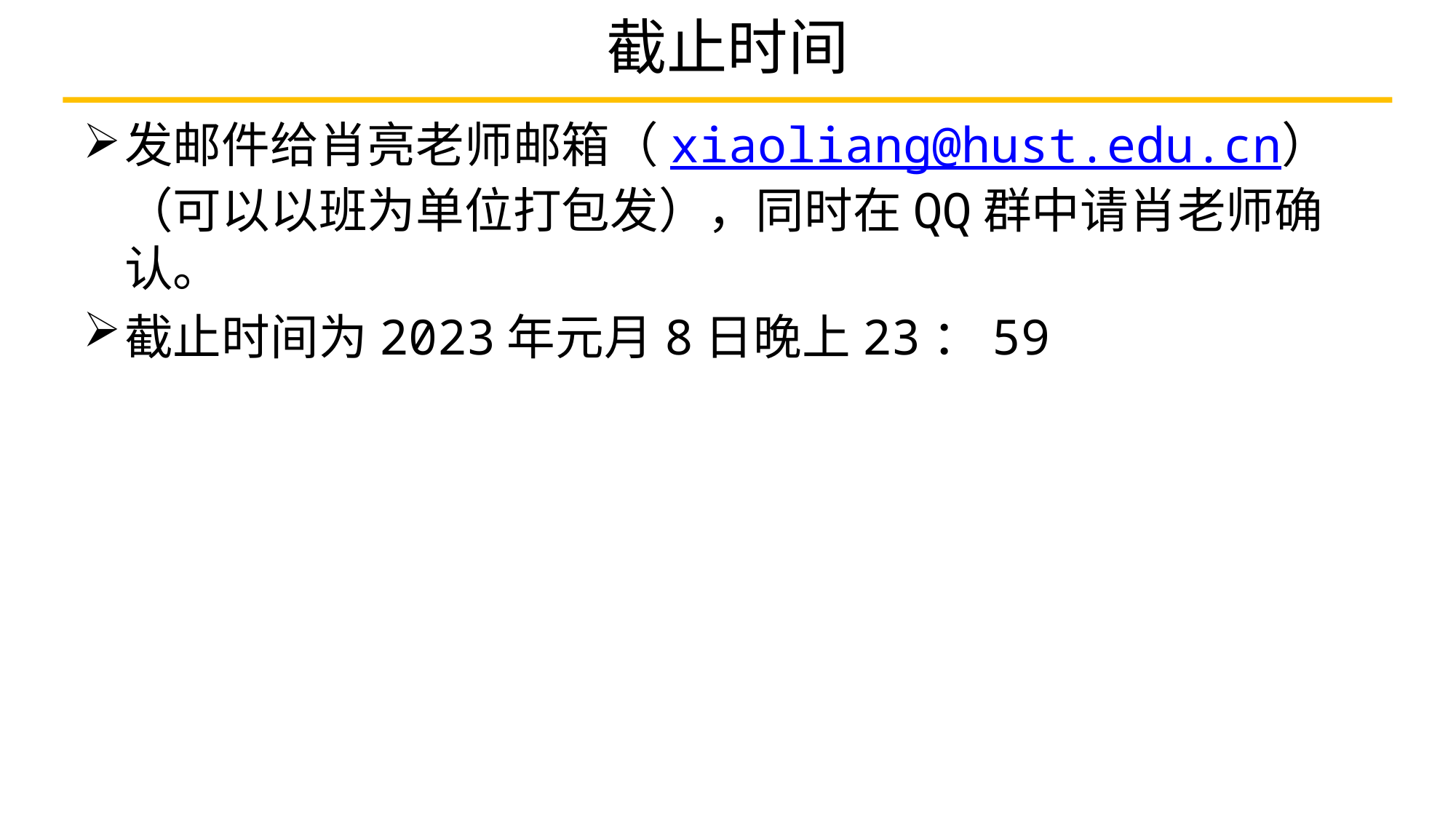

# 截止时间
发邮件给肖亮老师邮箱（xiaoliang@hust.edu.cn）（可以以班为单位打包发），同时在QQ群中请肖老师确认。
截止时间为2023年元月8日晚上23：59